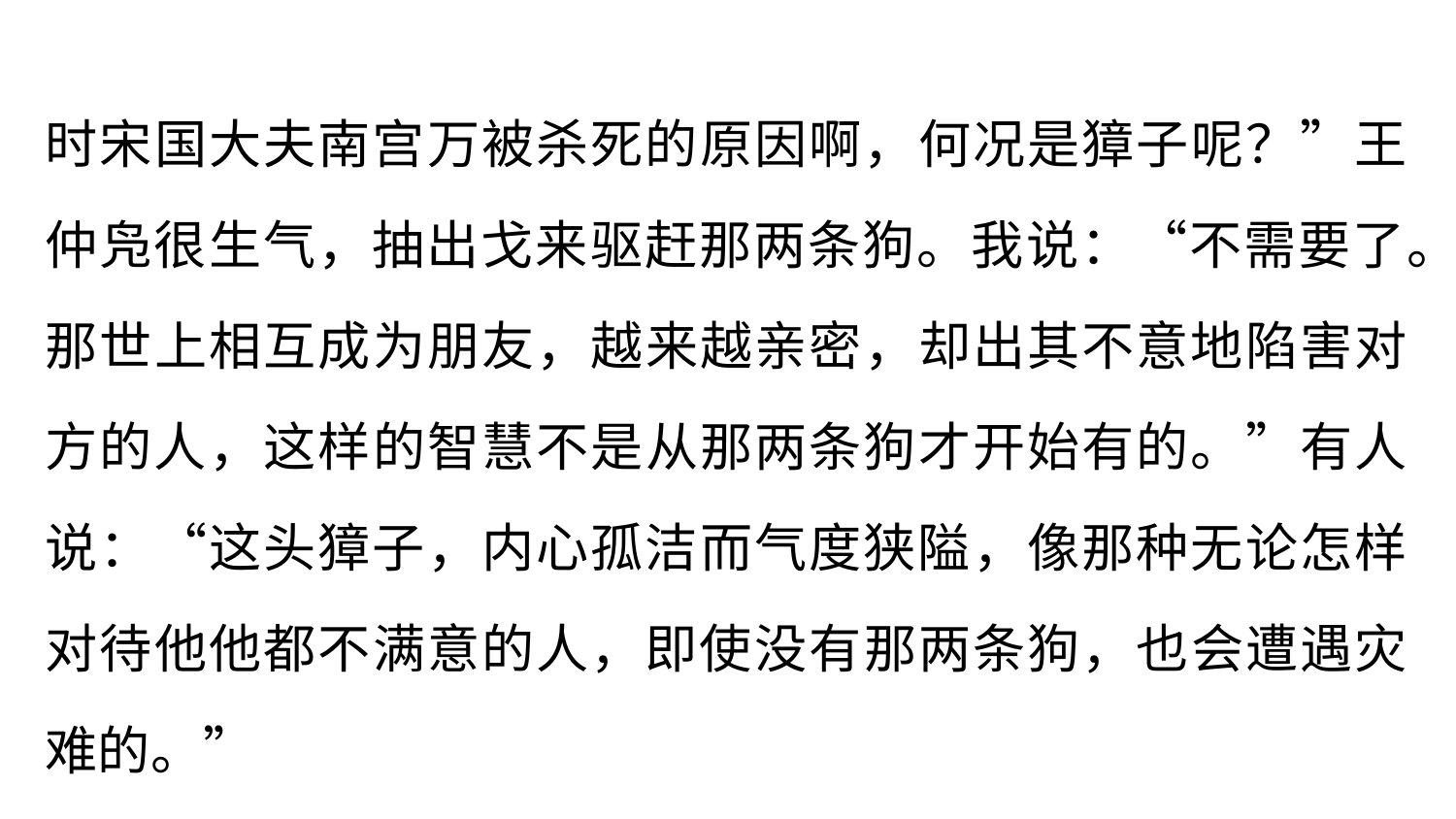

时宋国大夫南宫万被杀死的原因啊，何况是獐子呢？”王仲凫很生气，抽出戈来驱赶那两条狗。我说：“不需要了。那世上相互成为朋友，越来越亲密，却出其不意地陷害对方的人，这样的智慧不是从那两条狗才开始有的。”有人说：“这头獐子，内心孤洁而气度狭隘，像那种无论怎样对待他他都不满意的人，即使没有那两条狗，也会遭遇灾难的。”